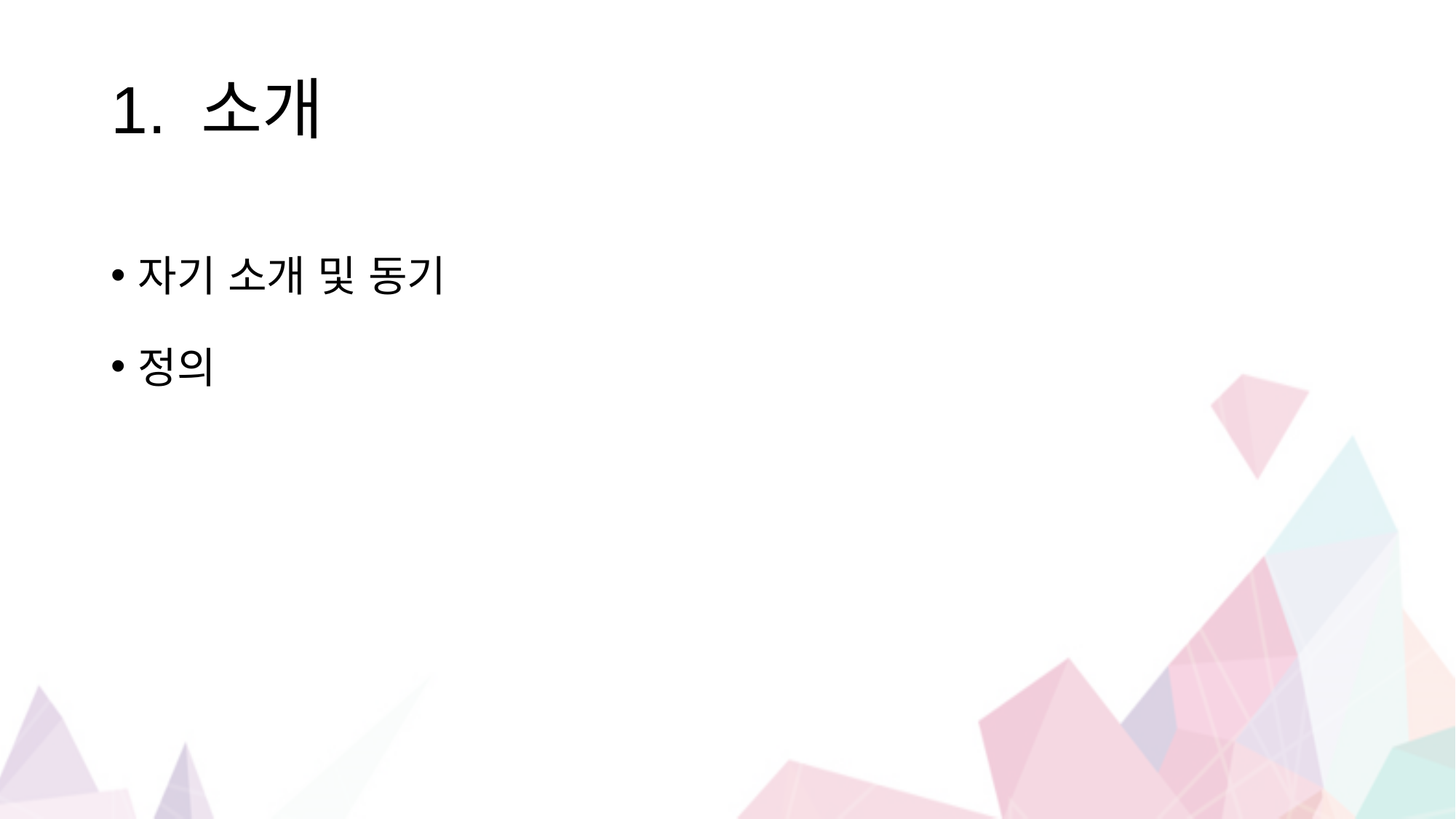

# 1. 소개
자기 소개 및 동기
정의